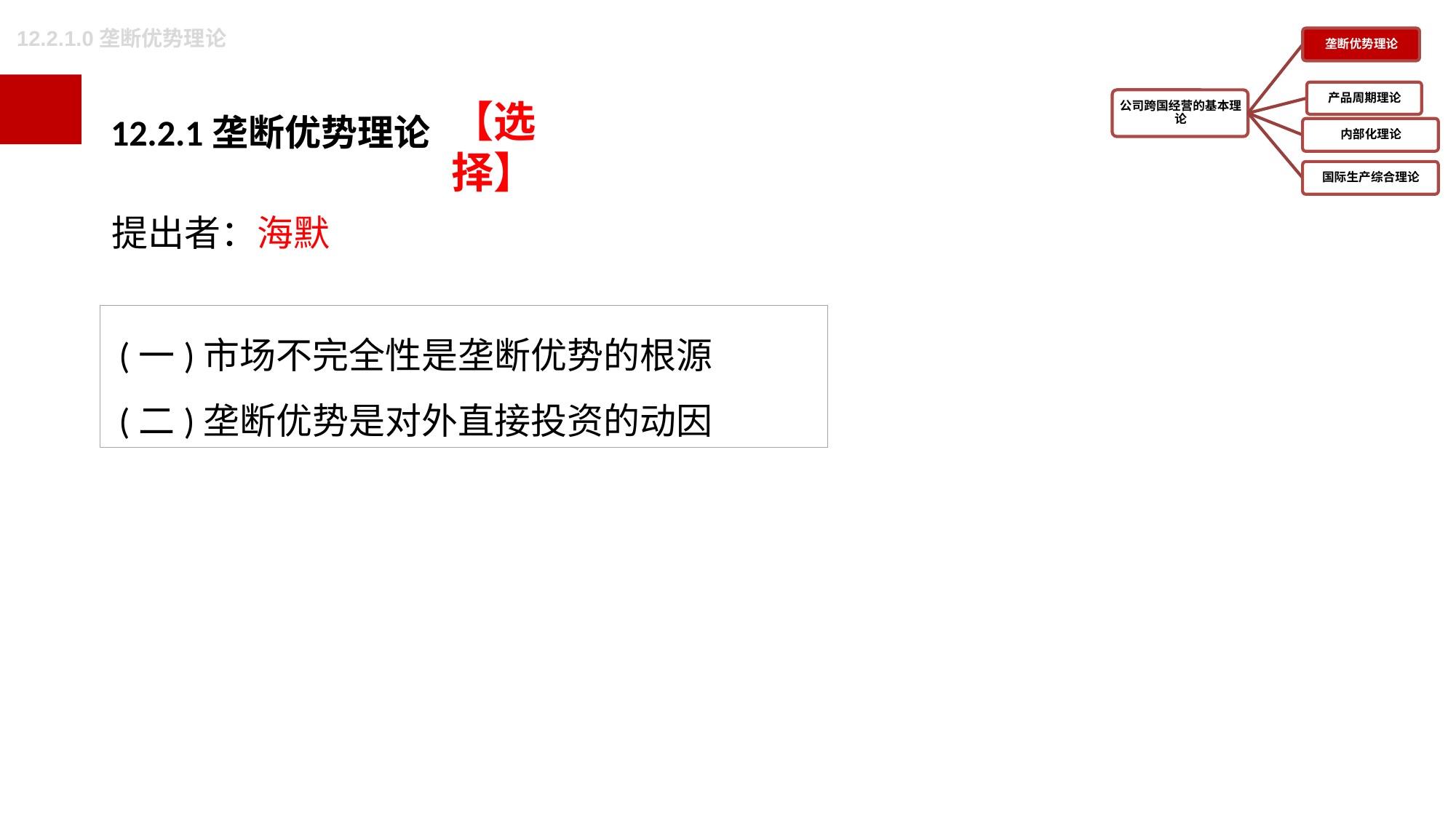

公司跨国经营的基本理论

垄断优势理论

产品周期理论

内部化理论

国际生产综合理论
12.2.1.0垄断优势理论
12.2.1垄断优势理论
【选择】
提出者：海默
 (一)市场不完全性是垄断优势的根源
 (二)垄断优势是对外直接投资的动因